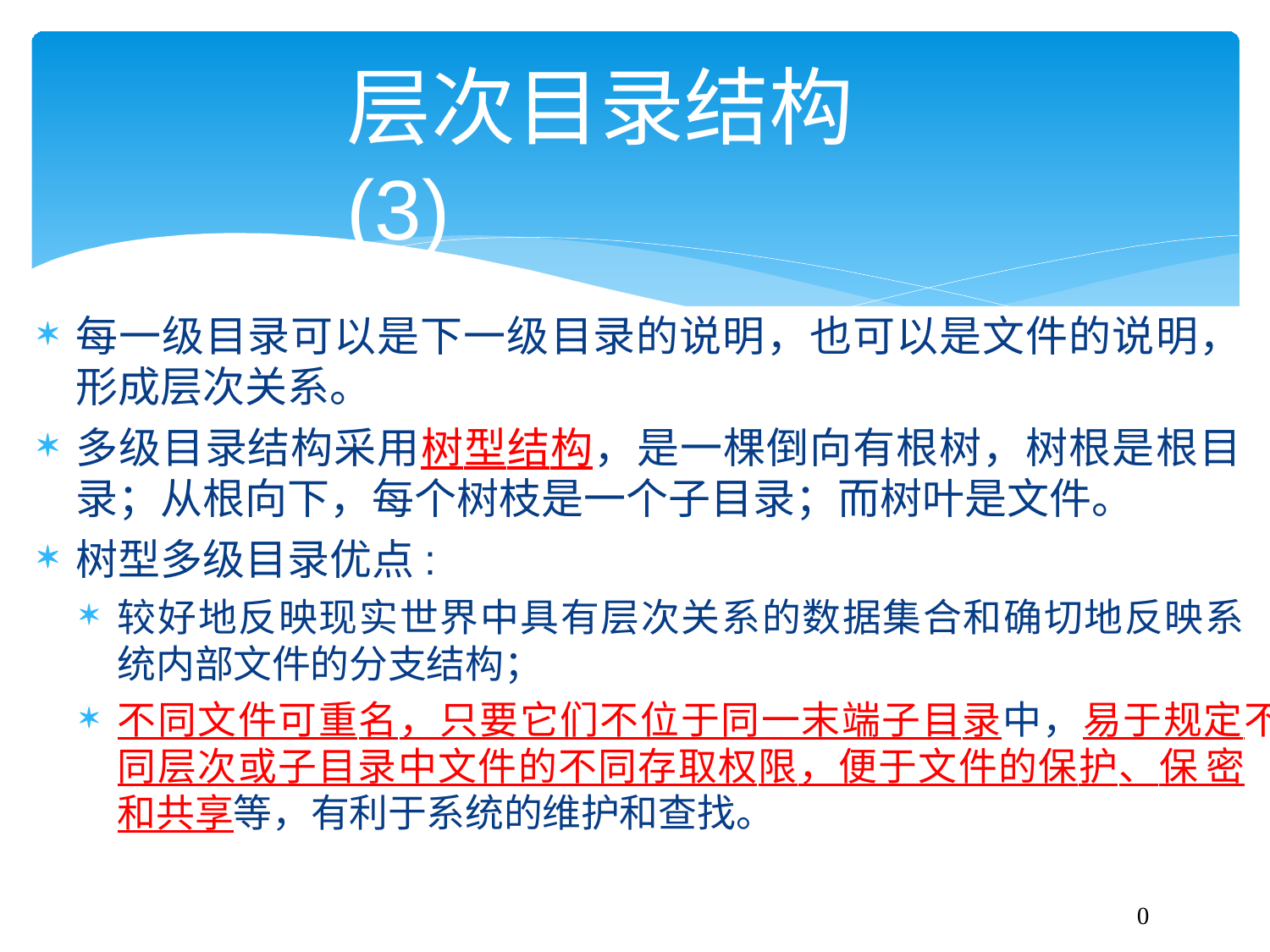

# 层次目录结构(3)

每一级目录可以是下一级目录的说明，也可以是文件的说明， 形成层次关系。
多级目录结构采用树型结构，是一棵倒向有根树，树根是根目 录；从根向下，每个树枝是一个子目录；而树叶是文件。
树型多级目录优点:
较好地反映现实世界中具有层次关系的数据集合和确切地反映系 统内部文件的分支结构；
不同文件可重名，只要它们不位于同一末端子目录中，易于规定不 同层次或子目录中文件的不同存取权限，便于文件的保护、保 密和共享等，有利于系统的维护和查找。
40